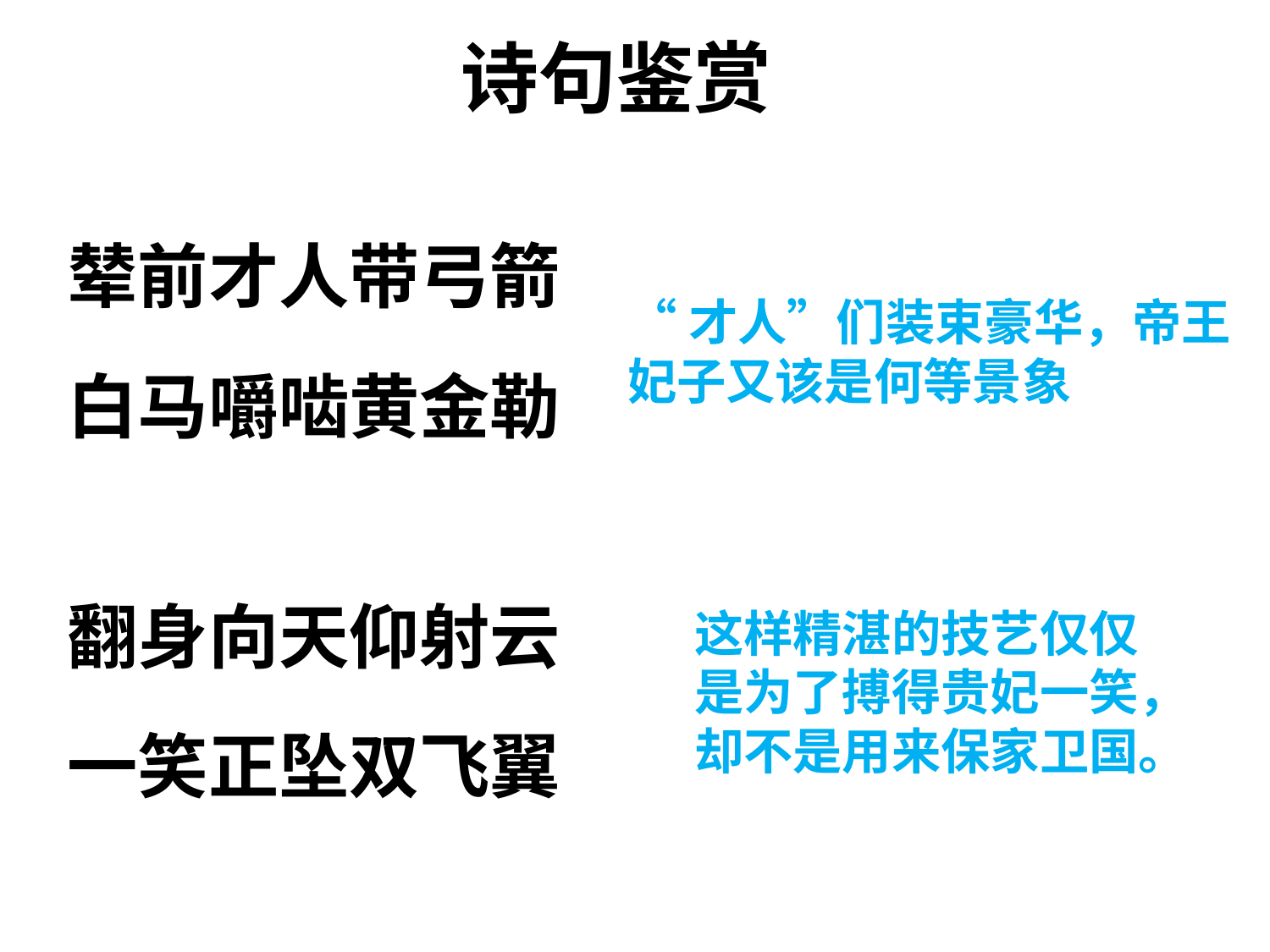

# 诗句鉴赏
辇前才人带弓箭
“才人”们装束豪华，帝王妃子又该是何等景象
白马嚼啮黄金勒
翻身向天仰射云
这样精湛的技艺仅仅是为了搏得贵妃一笑，却不是用来保家卫国。
一笑正坠双飞翼